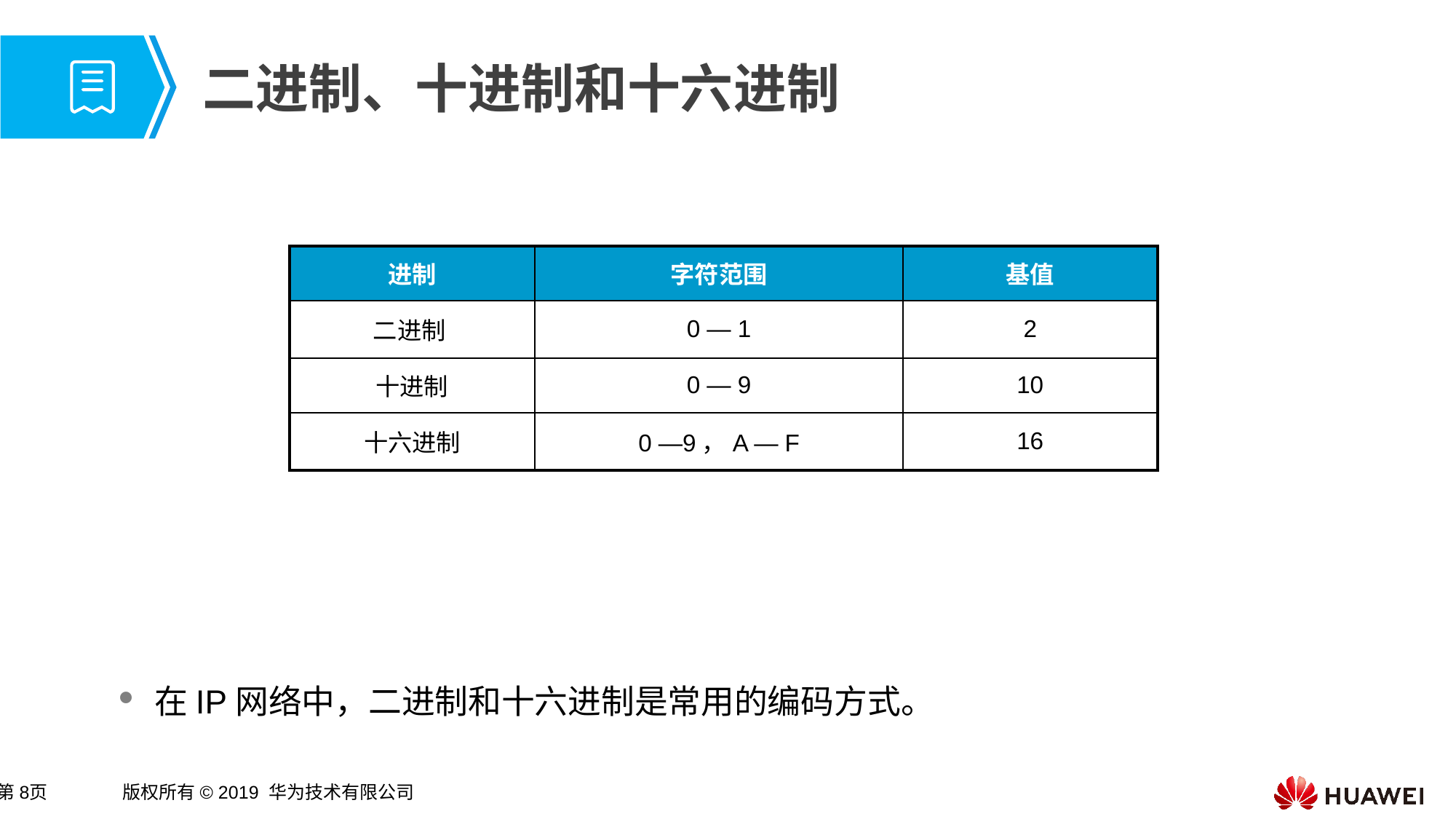

# 二进制、十进制和十六进制

在IP网络中，二进制和十六进制是常用的编码方式。

| 进制 | 字符范围 | 基值 |
| --- | --- | --- |
| 二进制 | 0 — 1 | 2 |
| 十进制 | 0 — 9 | 10 |
| 十六进制 | 0 —9，A — F | 16 |